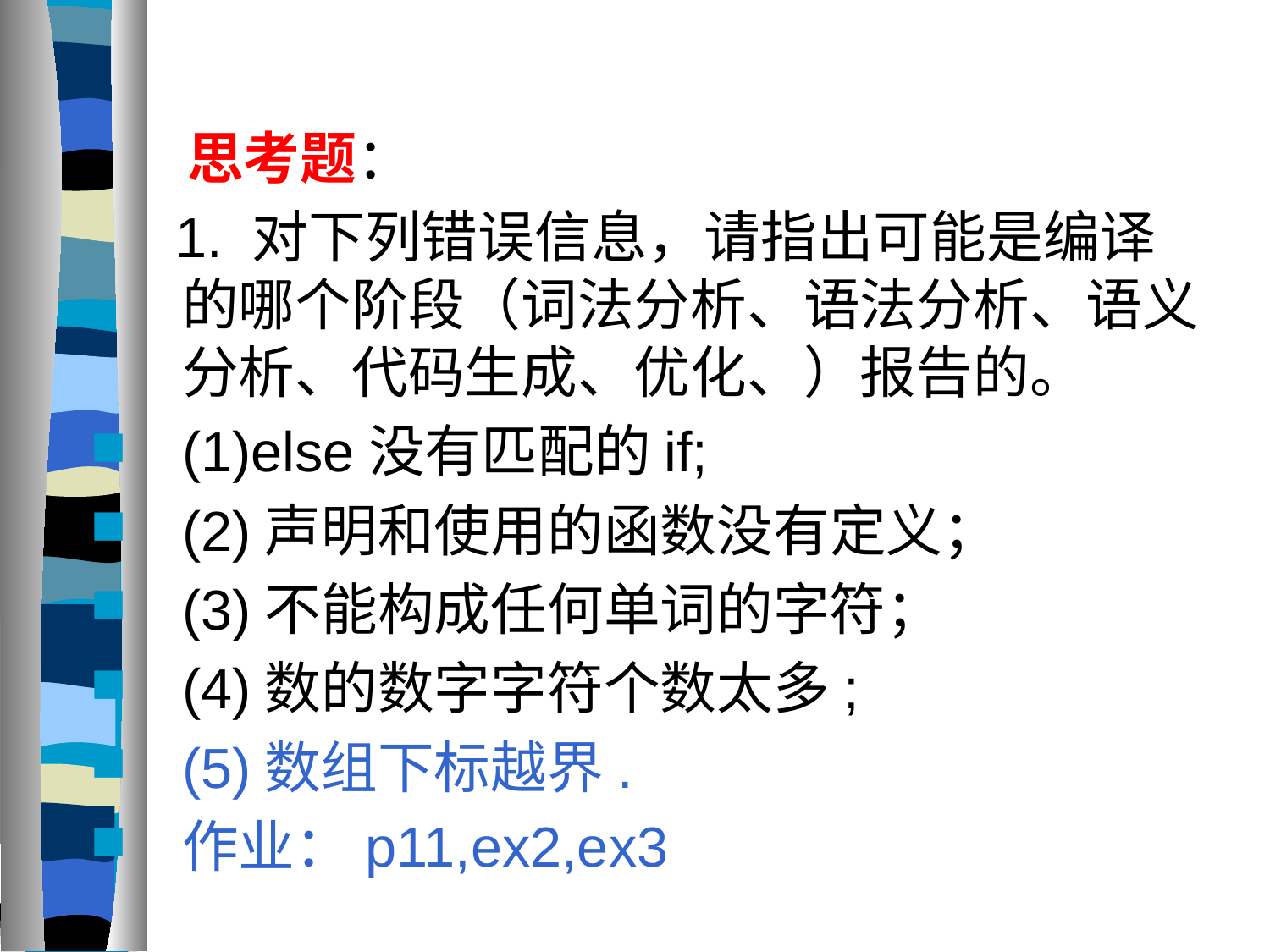

思考题：
     1. 对下列错误信息，请指出可能是编译的哪个阶段（词法分析、语法分析、语义分析、代码生成、优化、）报告的。
(1)else没有匹配的if;
(2)声明和使用的函数没有定义；
(3)不能构成任何单词的字符；
(4)数的数字字符个数太多;
(5)数组下标越界.
作业：p11,ex2,ex3